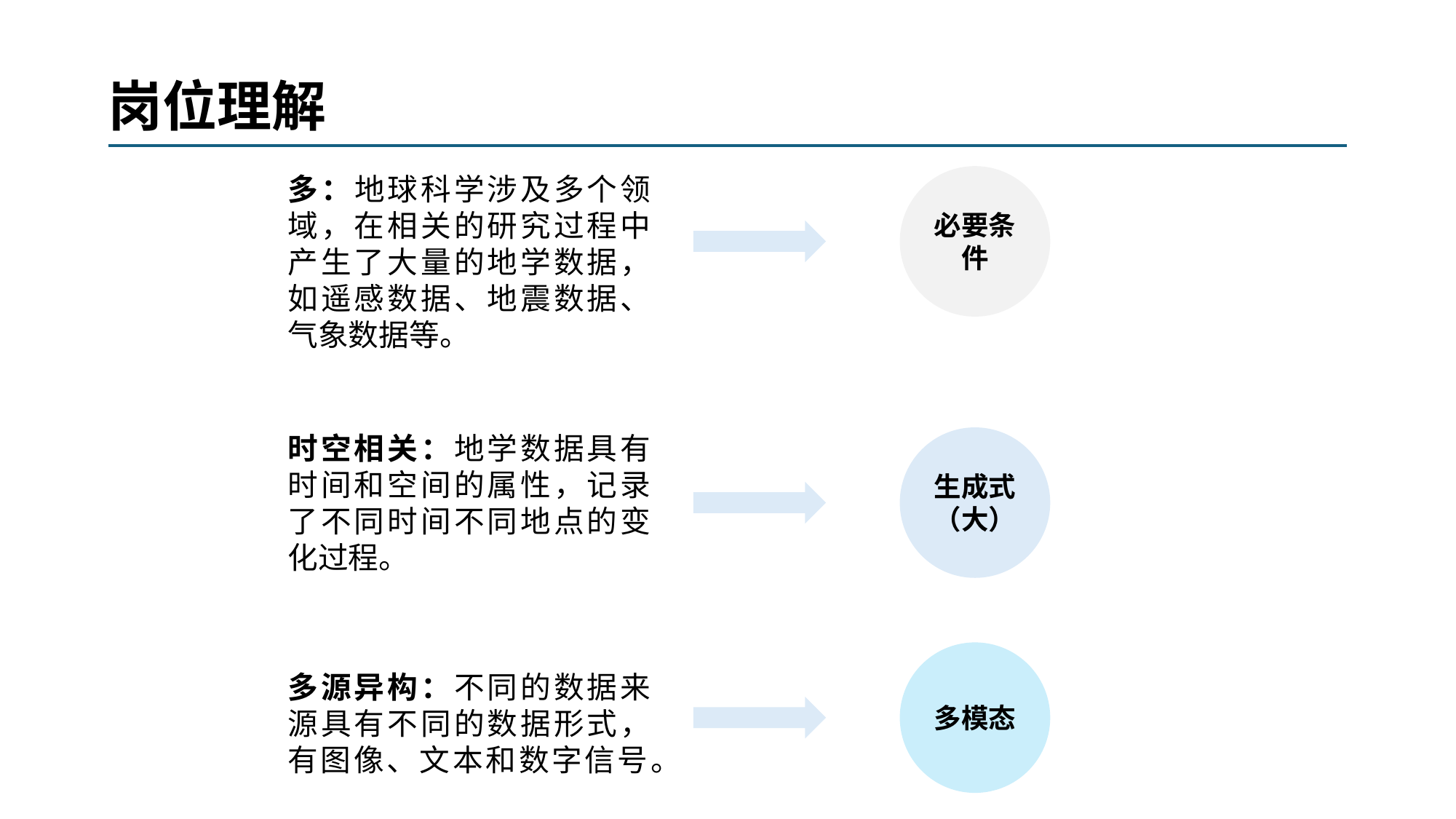

岗位理解
多：地球科学涉及多个领域，在相关的研究过程中产生了大量的地学数据，如遥感数据、地震数据、气象数据等。
必要条件

时空相关：地学数据具有时间和空间的属性，记录了不同时间不同地点的变化过程。
生成式（大）

多模态
多源异构：不同的数据来源具有不同的数据形式，有图像、文本和数字信号。